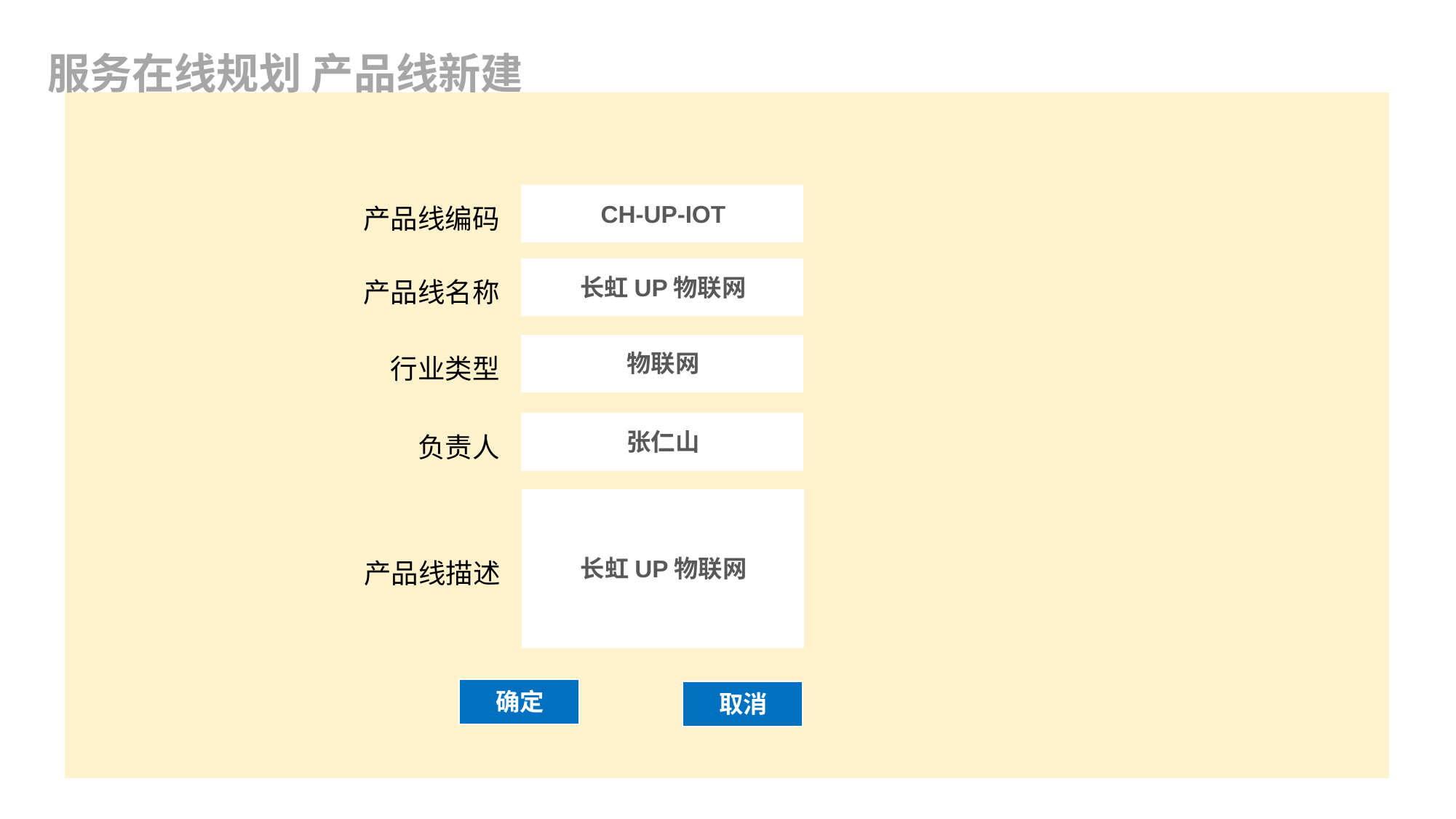

服务在线规划 产品线新建

CH-UP-IOT
产品线编码
长虹UP物联网
产品线名称
物联网
行业类型
张仁山
负责人
长虹UP物联网
产品线描述
确定
取消